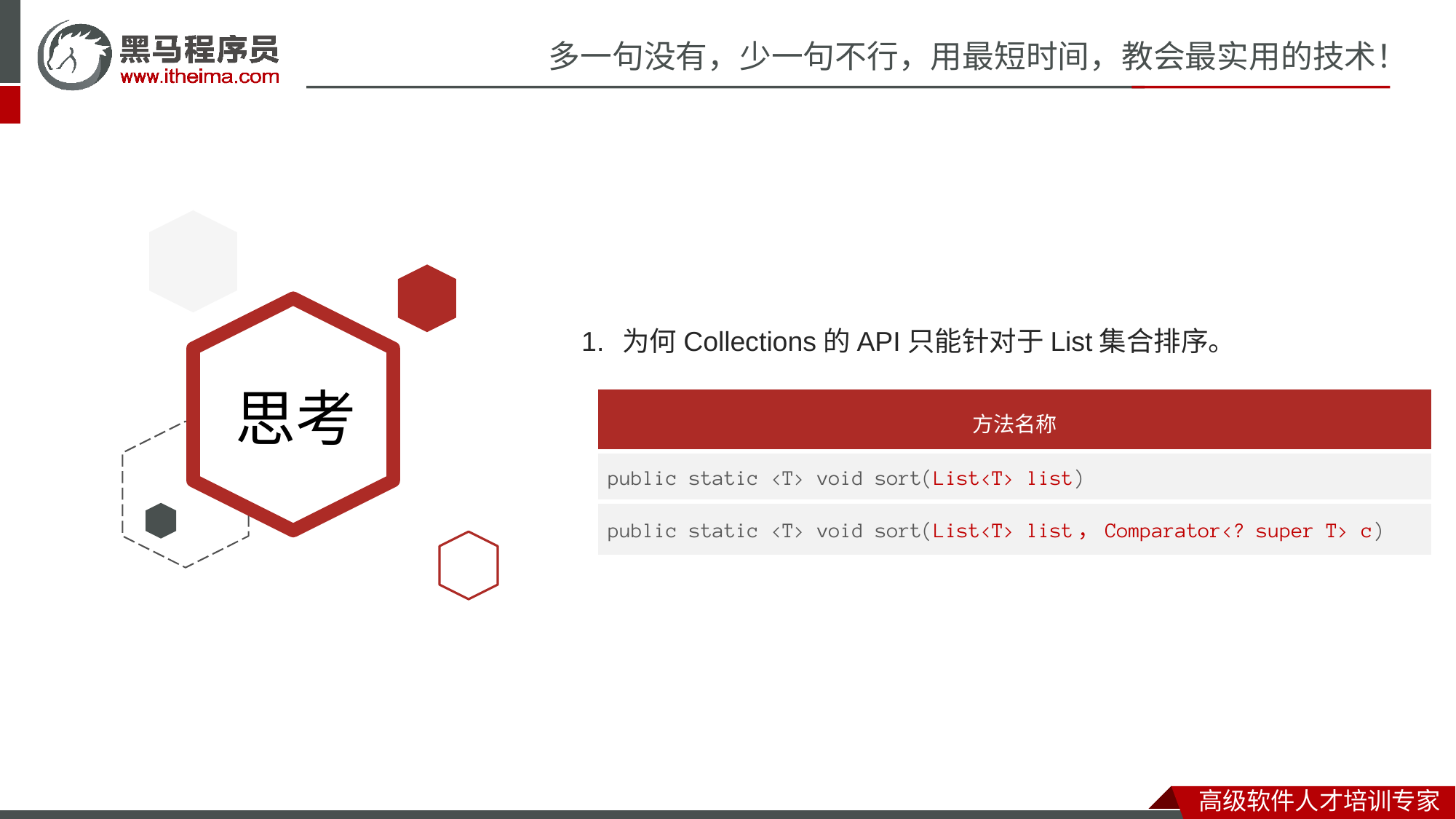

为何Collections的API只能针对于List集合排序。
| 方法名称 |
| --- |
| public static <T> void sort(List<T> list) |
| public static <T> void sort(List<T> list，Comparator<? super T> c) |
| --- |